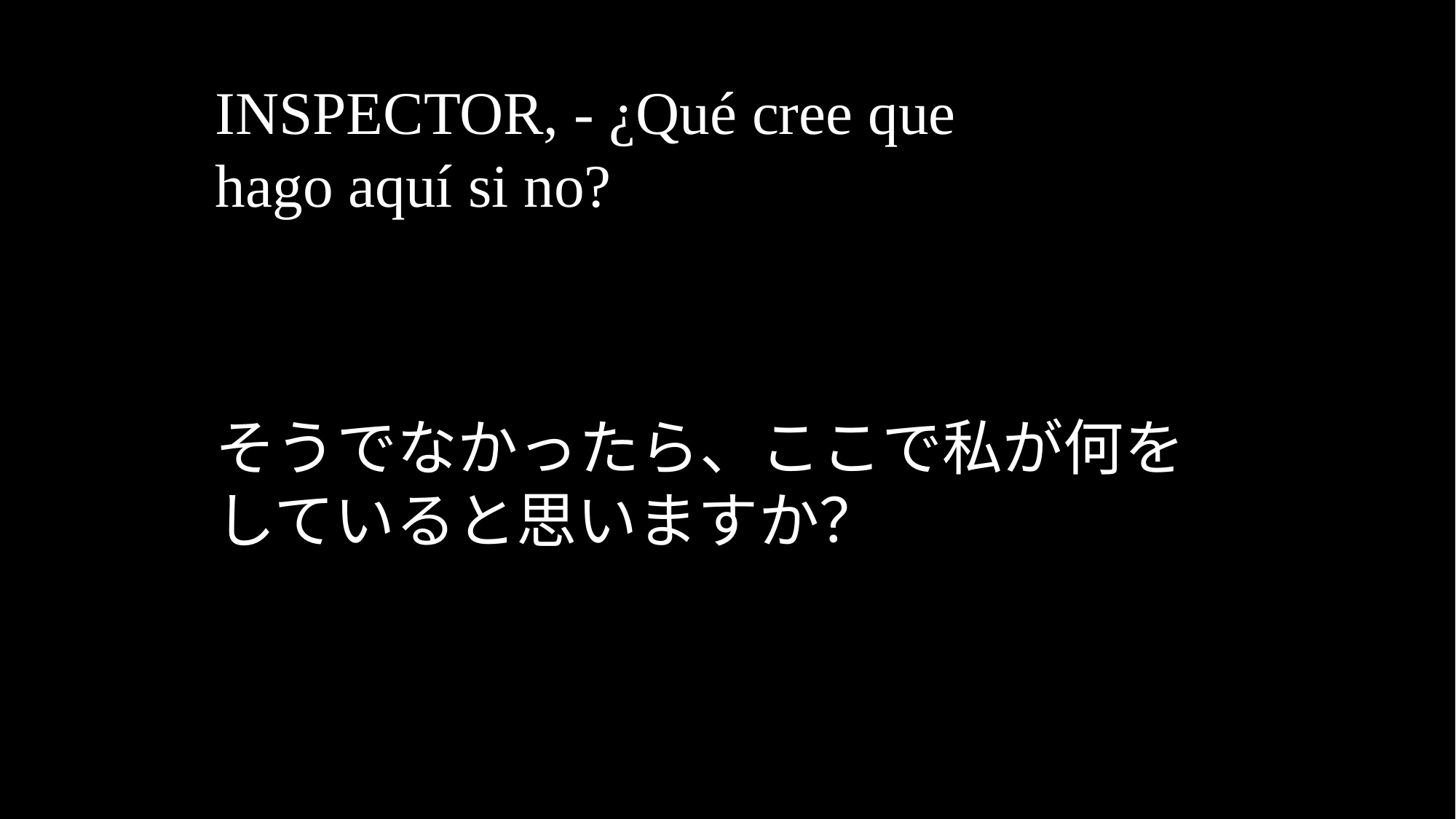

INSPECTOR, - ¿Qué cree que hago aquí si no?

そうでなかったら、ここで私が何をしていると思いますか？